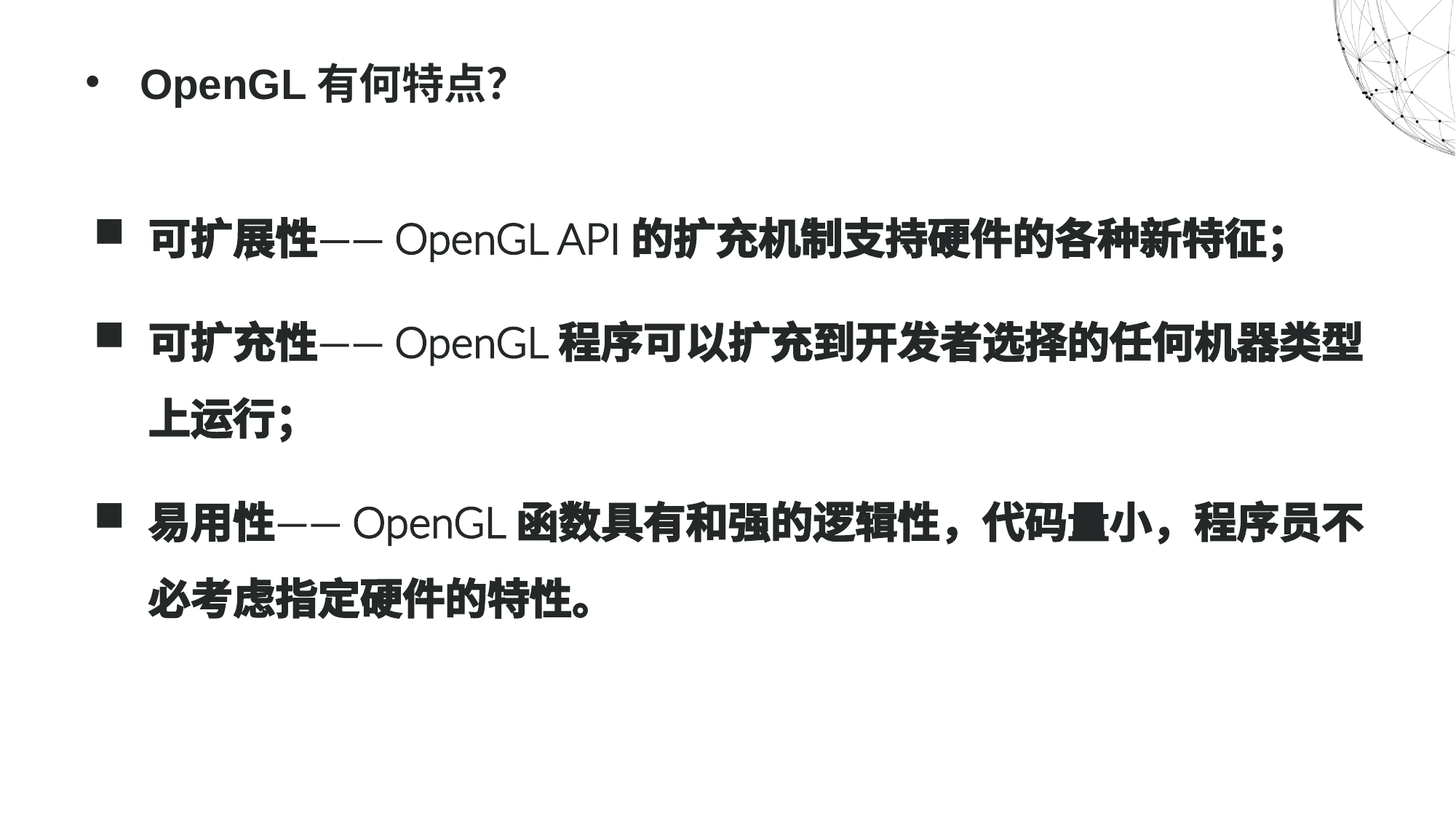

OpenGL有何特点？

可扩展性——OpenGL API的扩充机制支持硬件的各种新特征；
可扩充性——OpenGL程序可以扩充到开发者选择的任何机器类型上运行；
易用性——OpenGL函数具有和强的逻辑性，代码量小，程序员不必考虑指定硬件的特性。